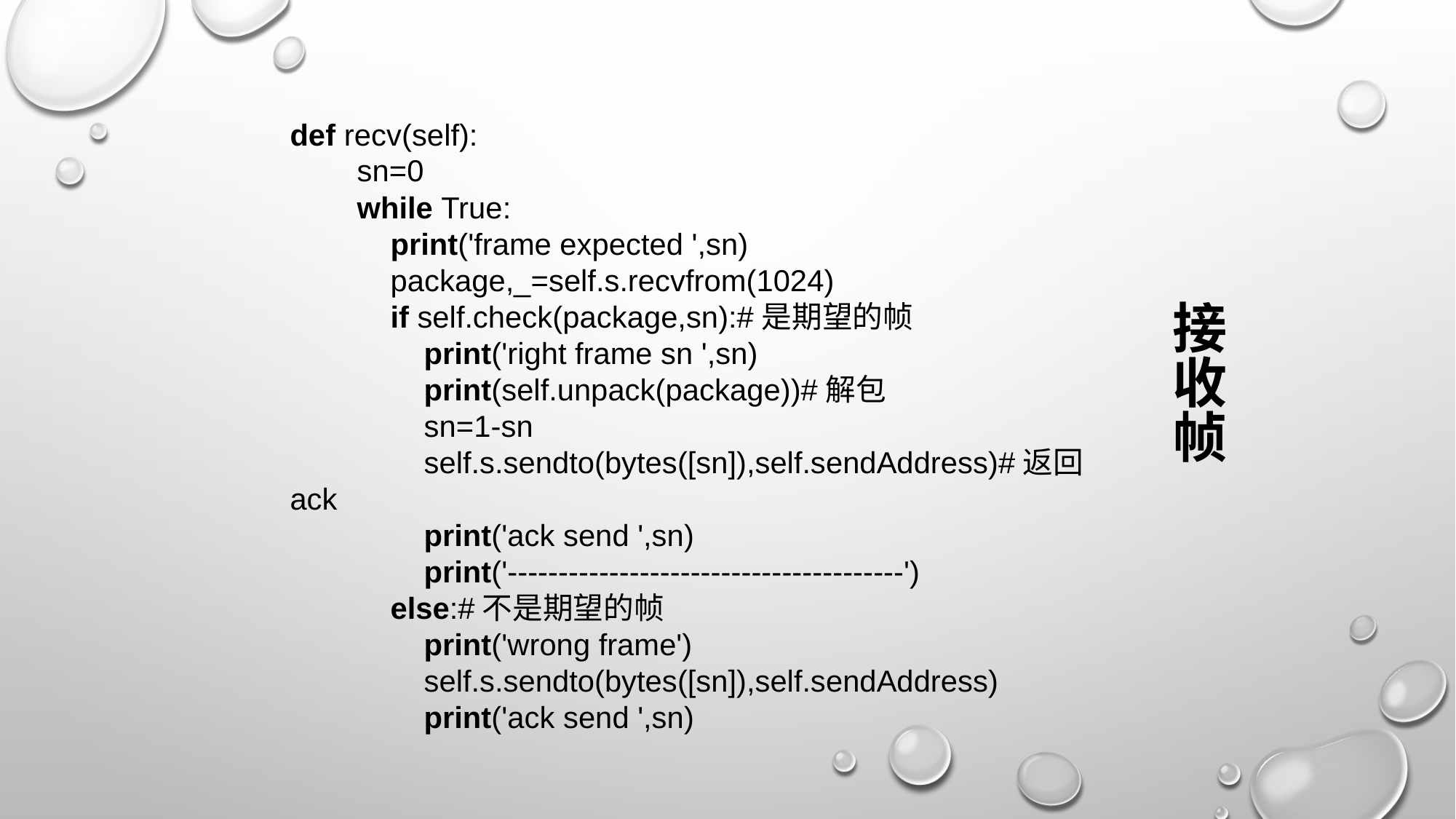

# 接收帧
def recv(self):
        sn=0
        while True:
            print('frame expected ',sn)
            package,_=self.s.recvfrom(1024)
            if self.check(package,sn):#是期望的帧
                print('right frame sn ',sn)
                print(self.unpack(package))#解包
                sn=1-sn
                self.s.sendto(bytes([sn]),self.sendAddress)#返回ack
                print('ack send ',sn)
                print('---------------------------------------')
            else:#不是期望的帧
                print('wrong frame')
                self.s.sendto(bytes([sn]),self.sendAddress)
                print('ack send ',sn)